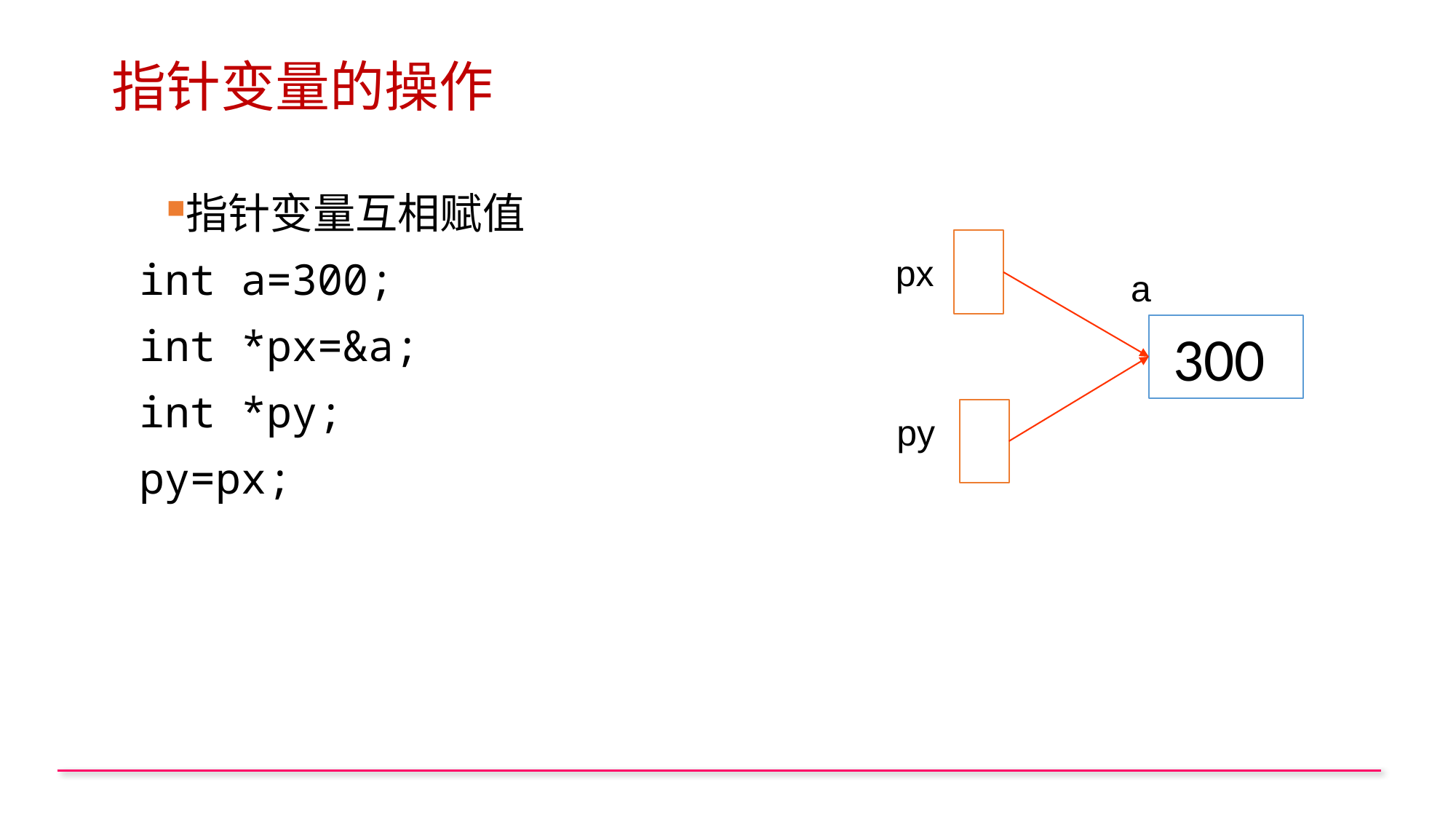

# 指针变量的操作
指针变量互相赋值
int a=300;
int *px=&a;
int *py;
py=px;

px
a
 300

py